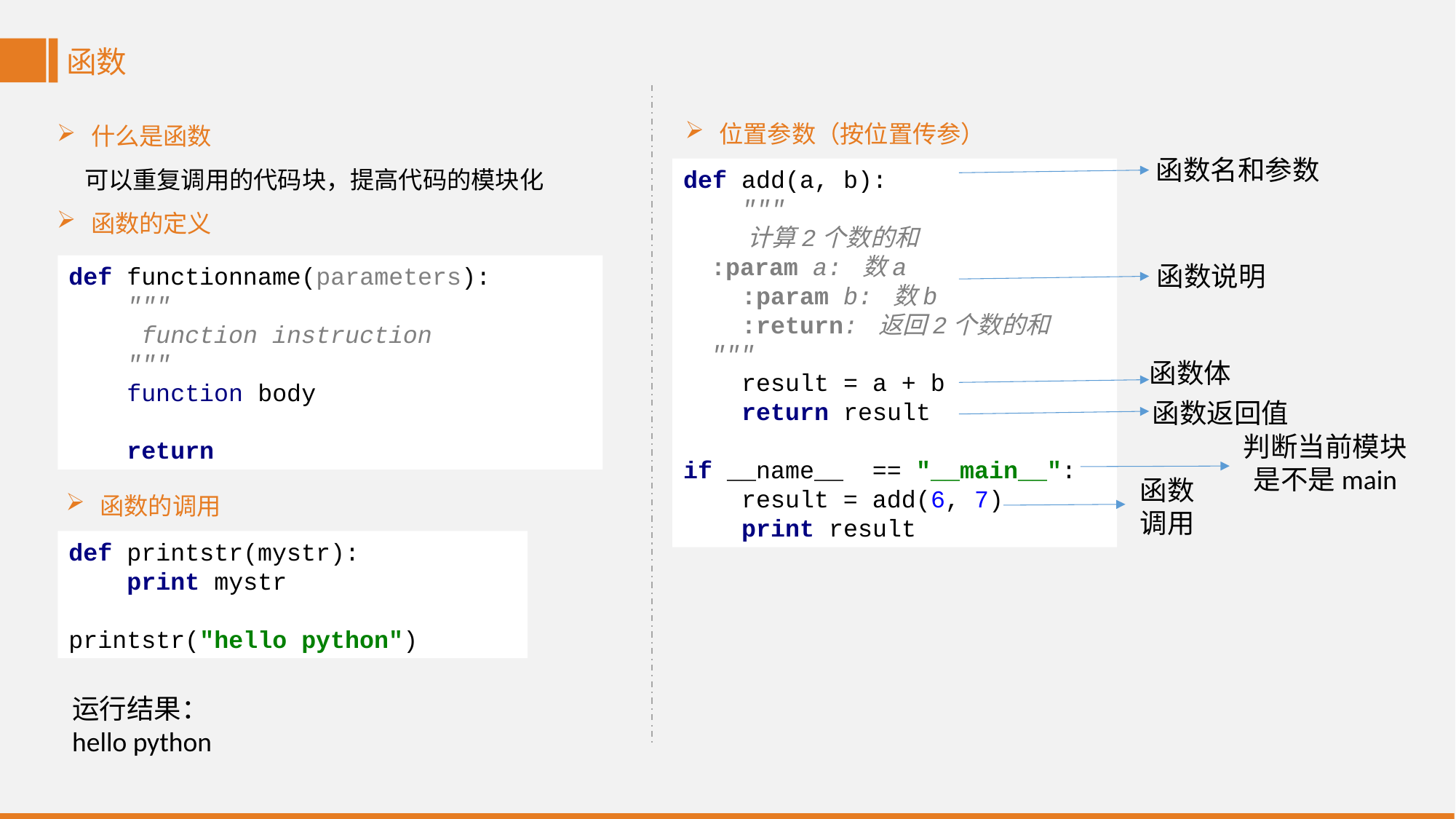

函数

位置参数（按位置传参）
什么是函数
    可以重复调用的代码块，提高代码的模块化
函数的定义
函数名和参数
def add(a, b):
    """
    计算2个数的和
    :param a: 数a
    :param b: 数b
    :return: 返回2个数的和
    """
    result = a + b
    return result
if __name__  == "__main__":
    result = add(6, 7)
    print result
def functionname(parameters):
    """
     function instruction
    """
    function body
    return
函数说明
函数体
函数返回值
判断当前模块是不是main
函数
调用
函数的调用
def printstr(mystr):
    print mystr
printstr("hello python")
运行结果：
hello python